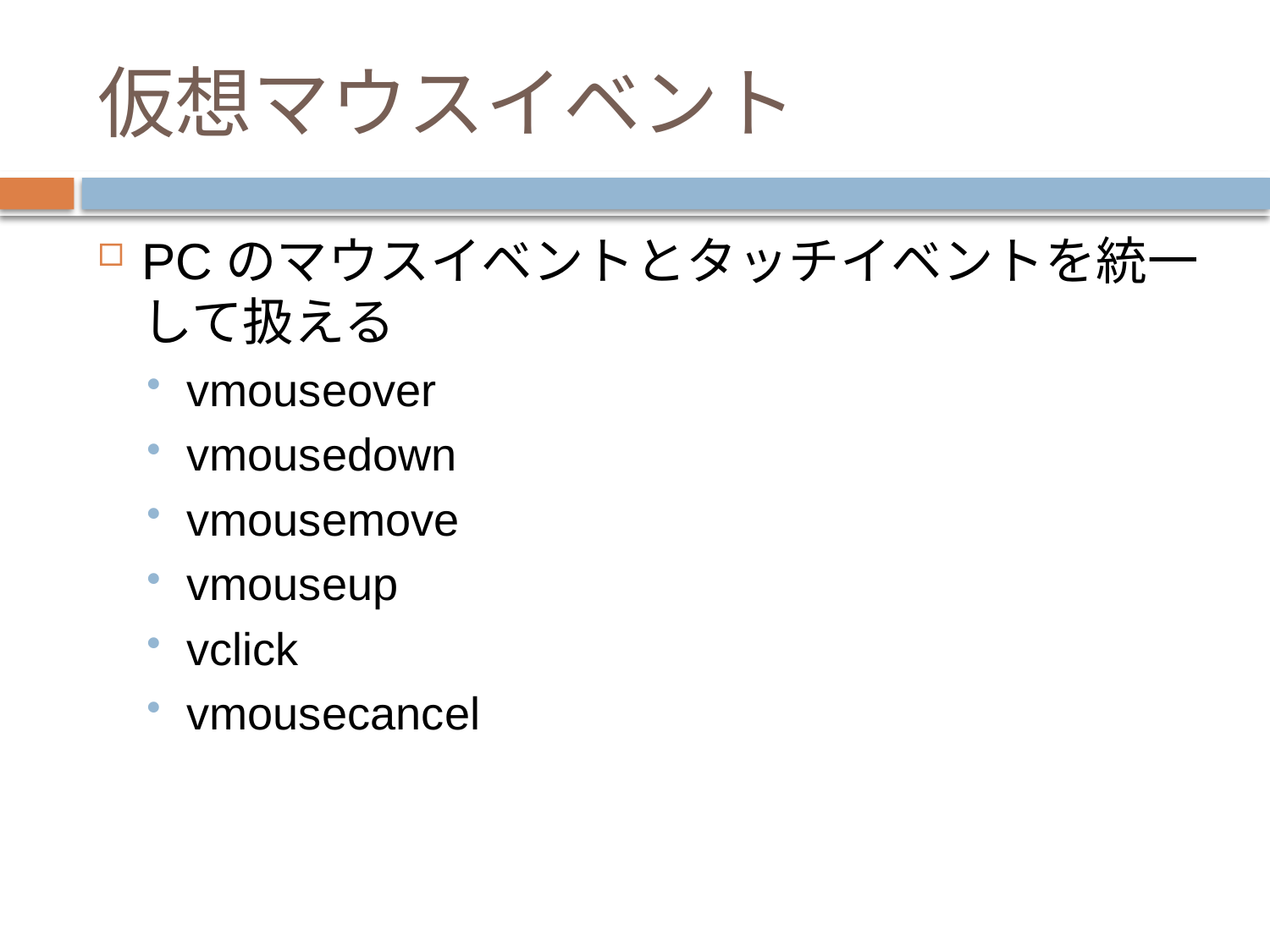

# 仮想マウスイベント
PCのマウスイベントとタッチイベントを統一して扱える
vmouseover
vmousedown
vmousemove
vmouseup
vclick
vmousecancel